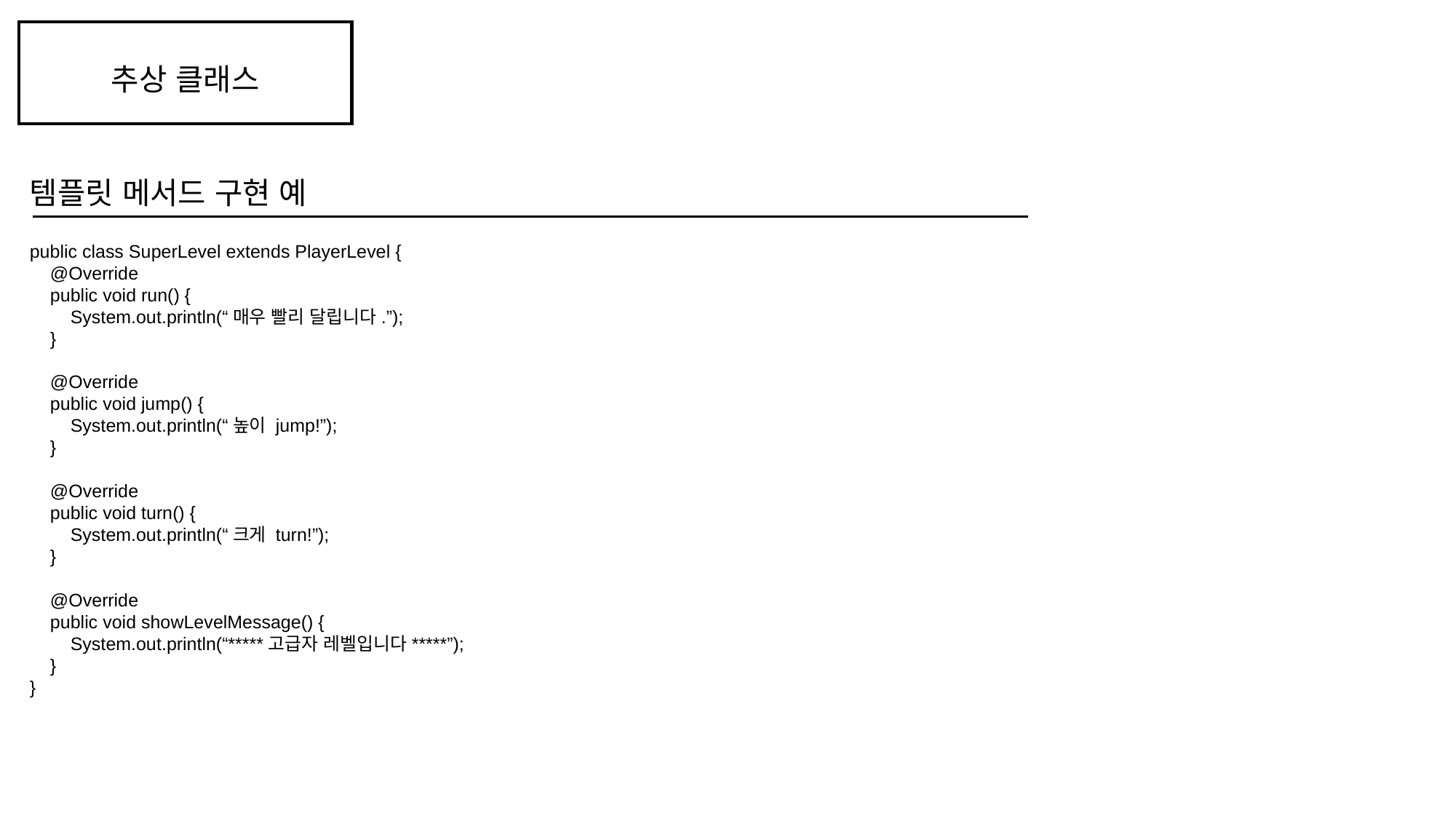

추상 클래스
템플릿 메서드 구현 예
public class SuperLevel extends PlayerLevel {
    @Override
    public void run() {
        System.out.println(“매우 빨리 달립니다.”);
    }

    @Override
    public void jump() {
        System.out.println(“높이 jump!”);
    }

    @Override
    public void turn() {
        System.out.println(“크게 turn!”);
    }

    @Override
    public void showLevelMessage() {
        System.out.println(“*****고급자 레벨입니다*****”);
    }
}